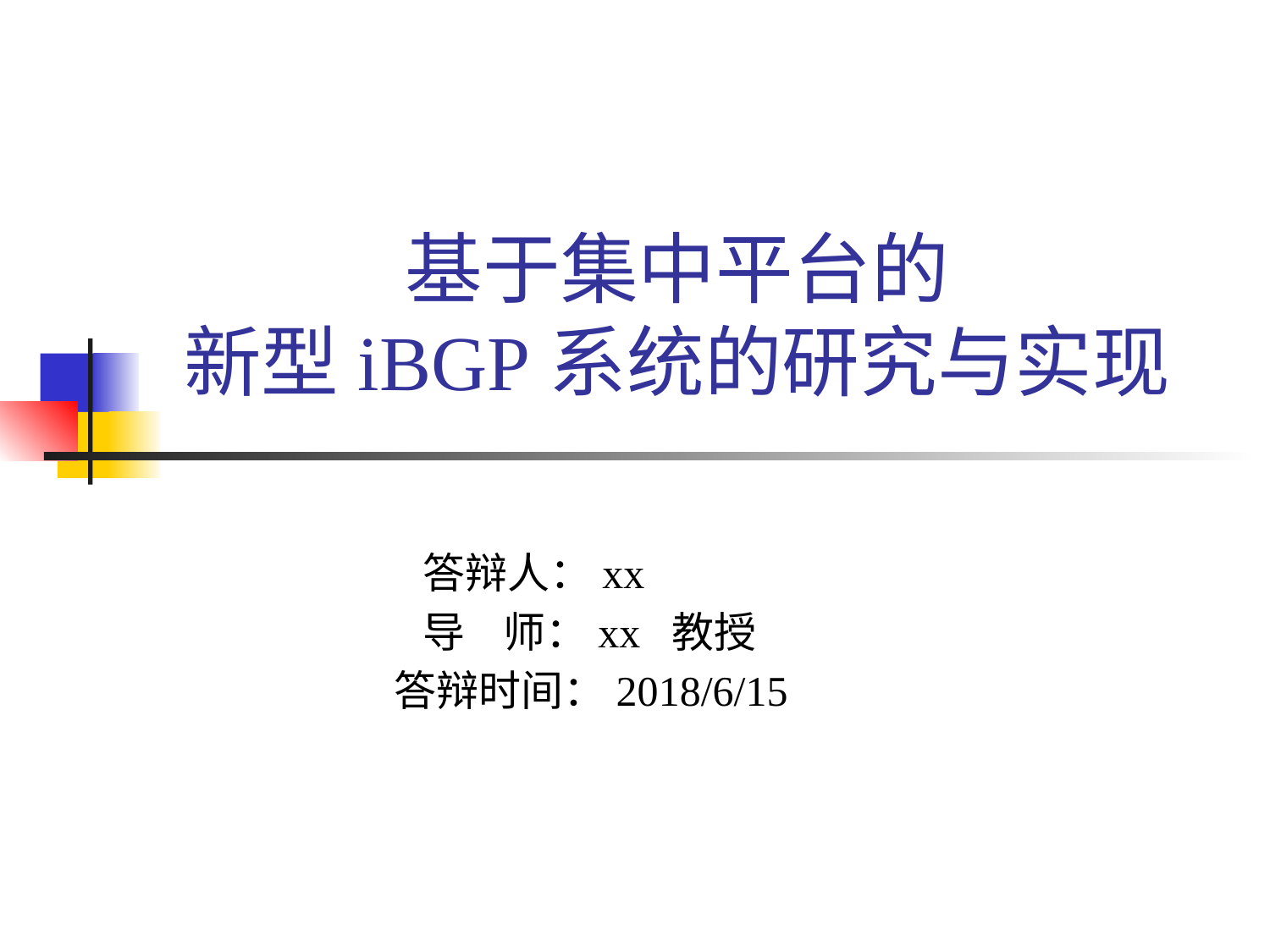

# 基于集中平台的 新型iBGP系统的研究与实现
                      答辩人：xx
                      导    师：xx  教授
                   答辩时间：2018/6/15